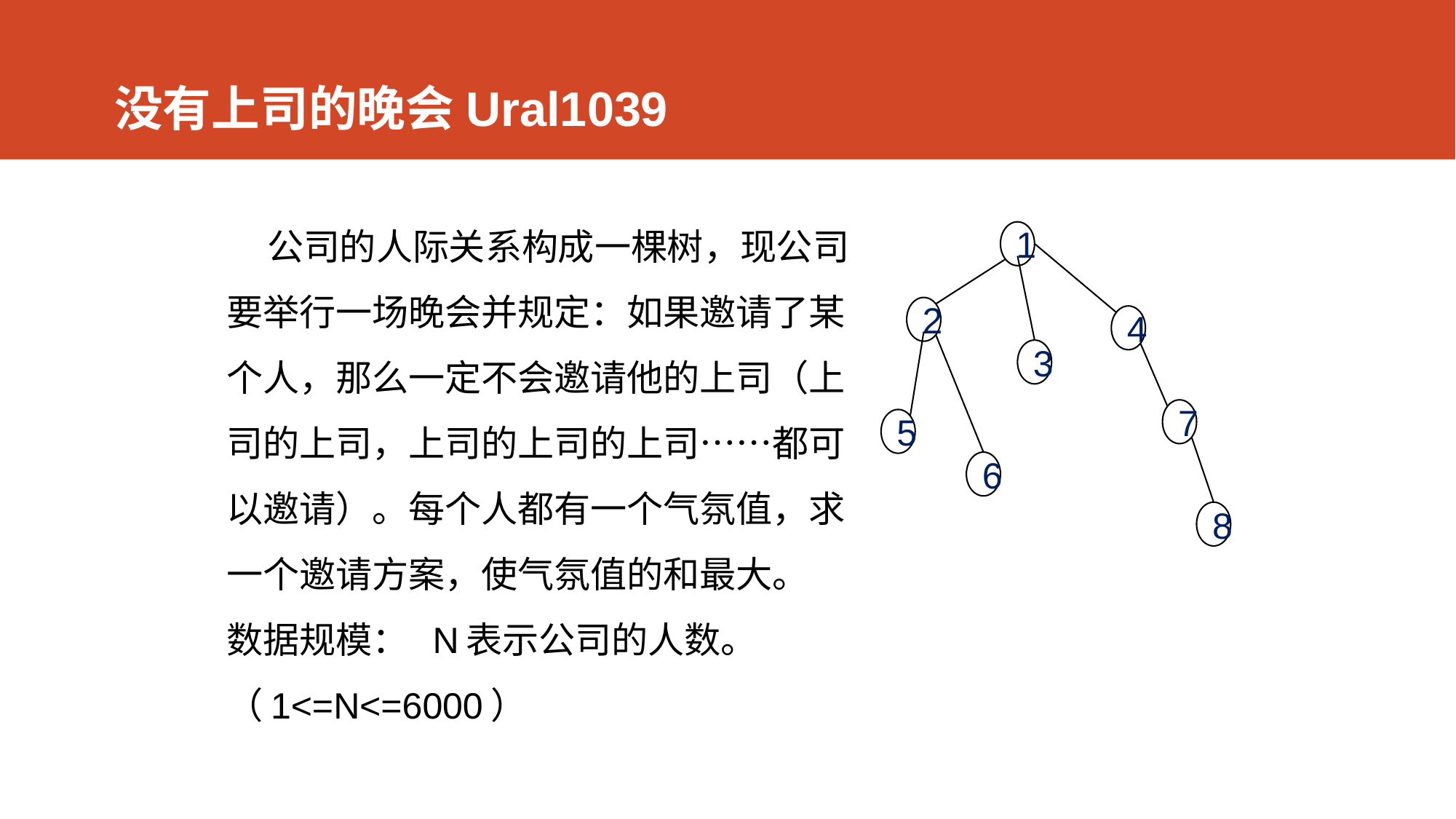

# 没有上司的晚会Ural1039
    公司的人际关系构成一棵树，现公司要举行一场晚会并规定：如果邀请了某个人，那么一定不会邀请他的上司（上司的上司，上司的上司的上司……都可以邀请）。每个人都有一个气氛值，求一个邀请方案，使气氛值的和最大。
数据规模：  N表示公司的人数。（1<=N<=6000）
1
2
4
3
7
5
6
8